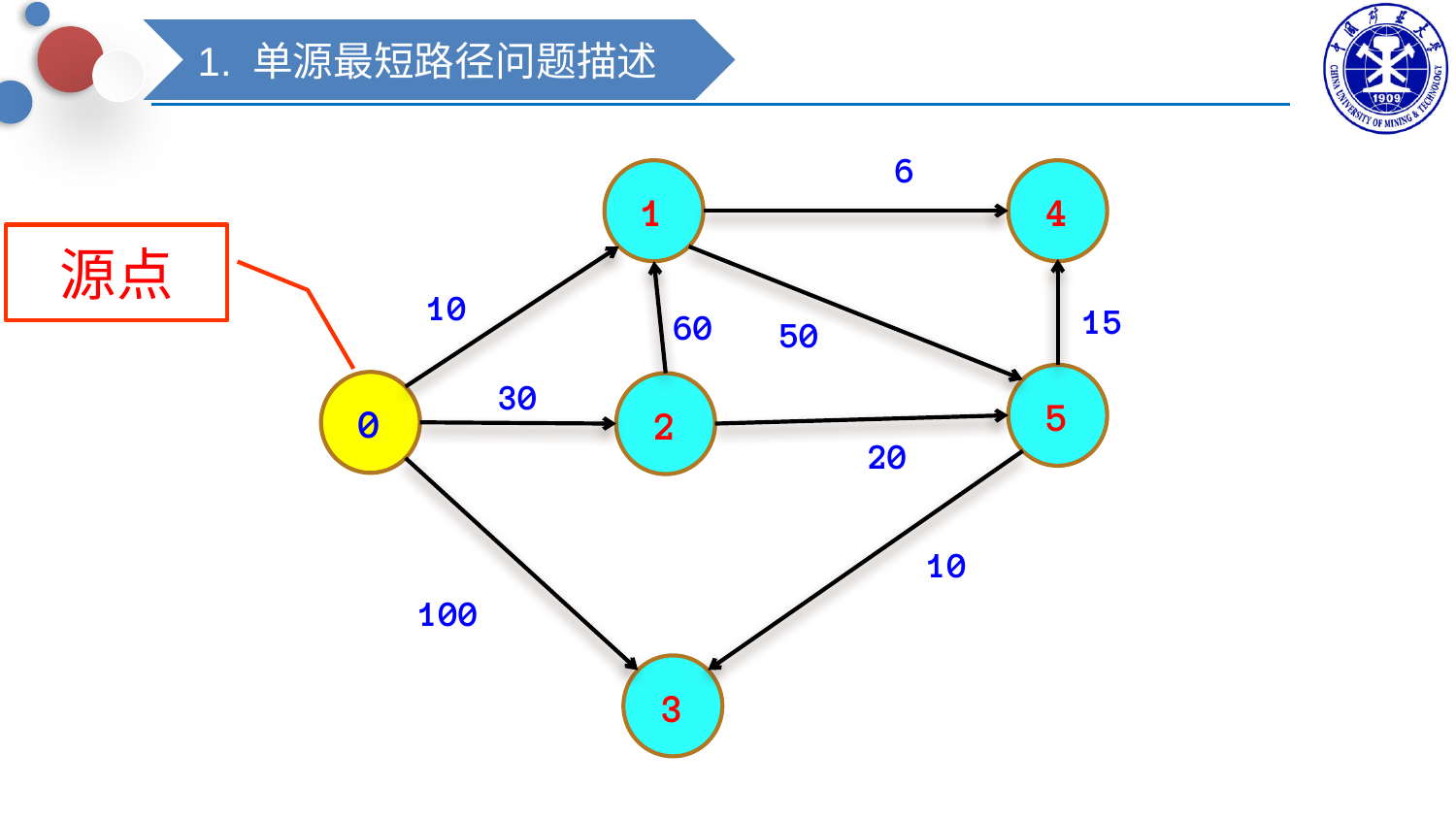

1. 单源最短路径问题描述
6
1
4
10
15
60
50
5
30
0
2
20
10
100
3
源点